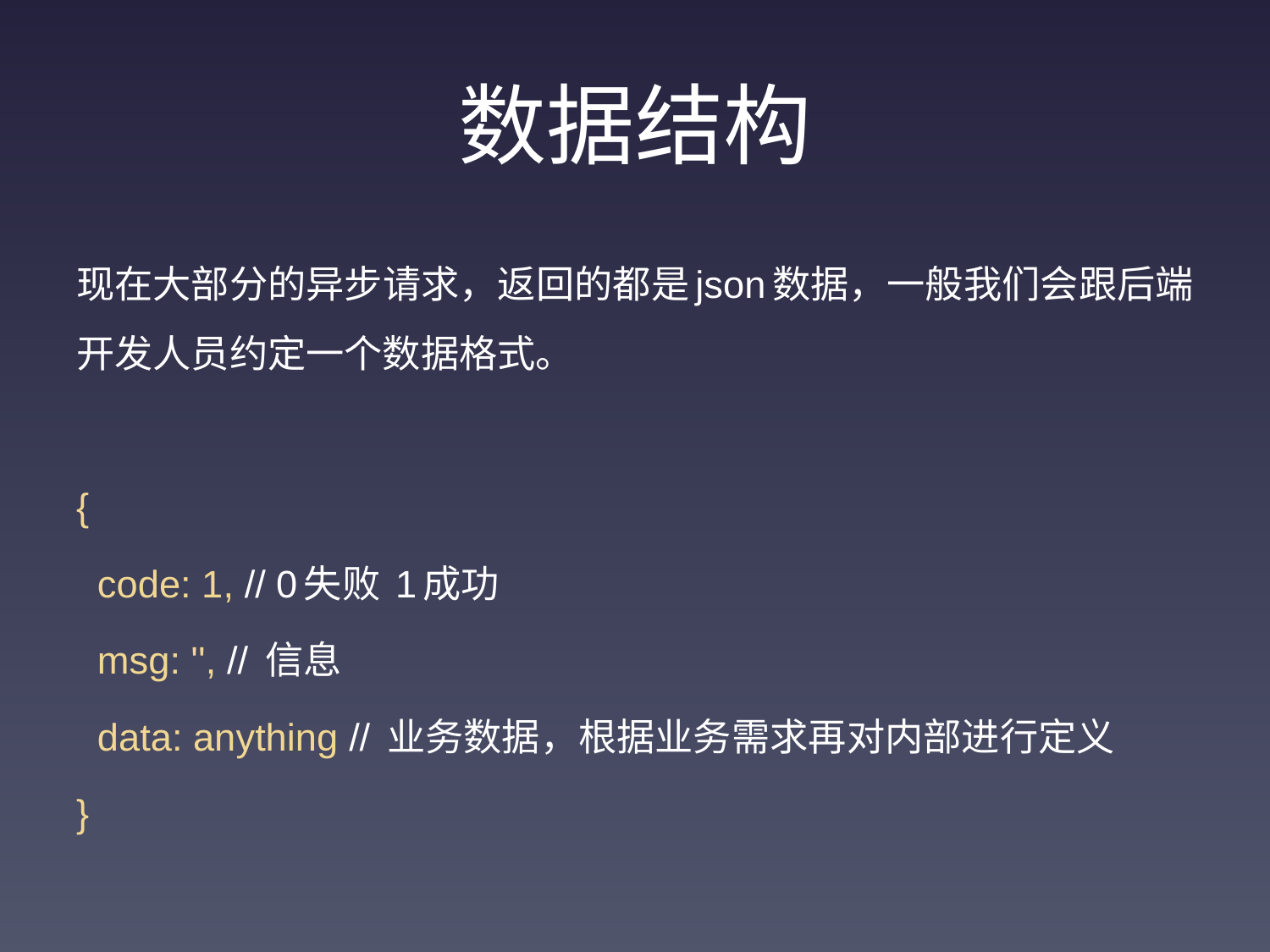

# 数据结构
现在大部分的异步请求，返回的都是json数据，一般我们会跟后端开发人员约定一个数据格式。

{
  code: 1, // 0失败 1成功
  msg: '', // 信息
  data: anything // 业务数据，根据业务需求再对内部进行定义
}